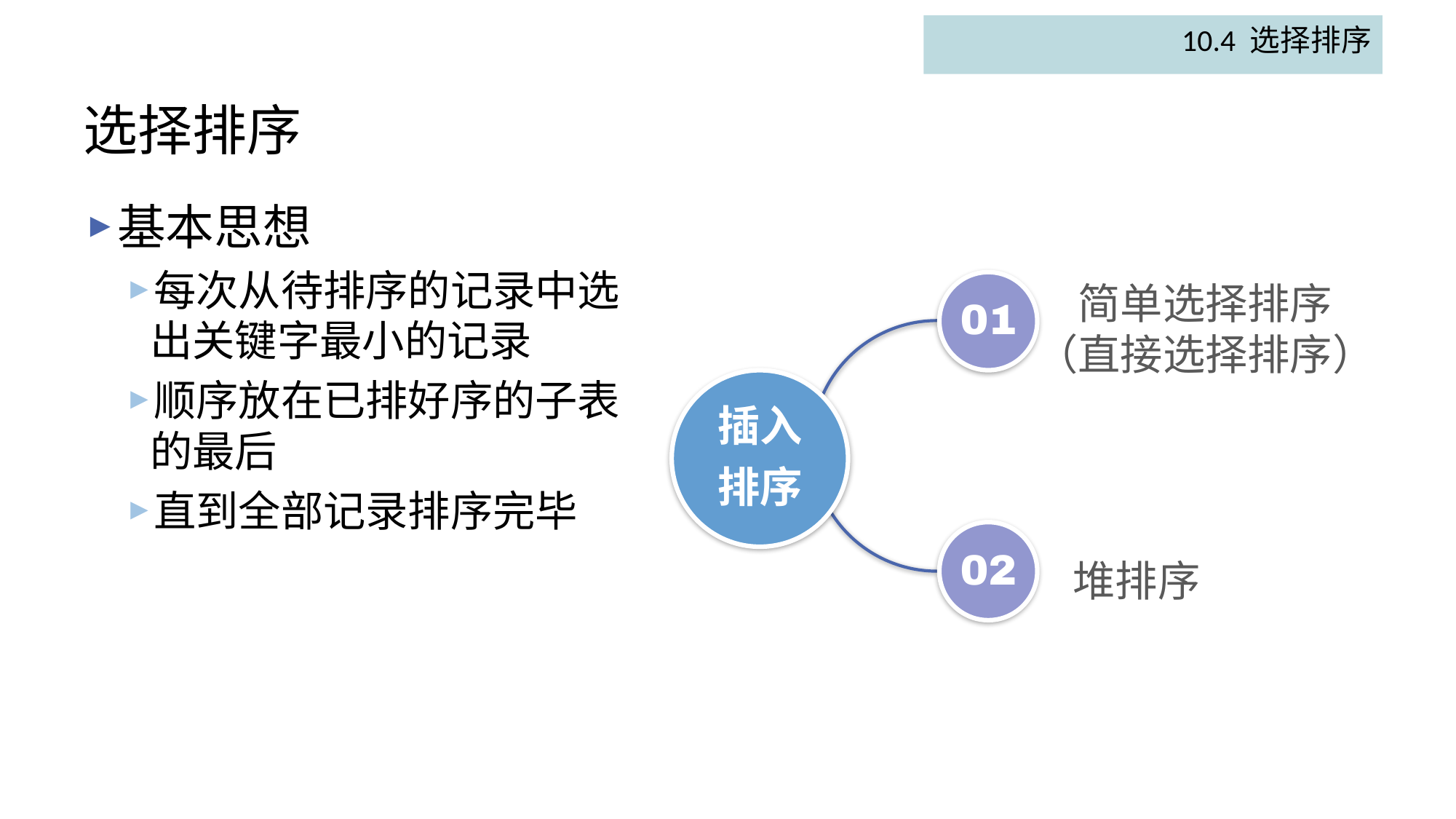

10.4 选择排序
# 选择排序
基本思想
每次从待排序的记录中选出关键字最小的记录
顺序放在已排好序的子表的最后
直到全部记录排序完毕
简单选择排序
（直接选择排序）
01

插入
排序
02
堆排序